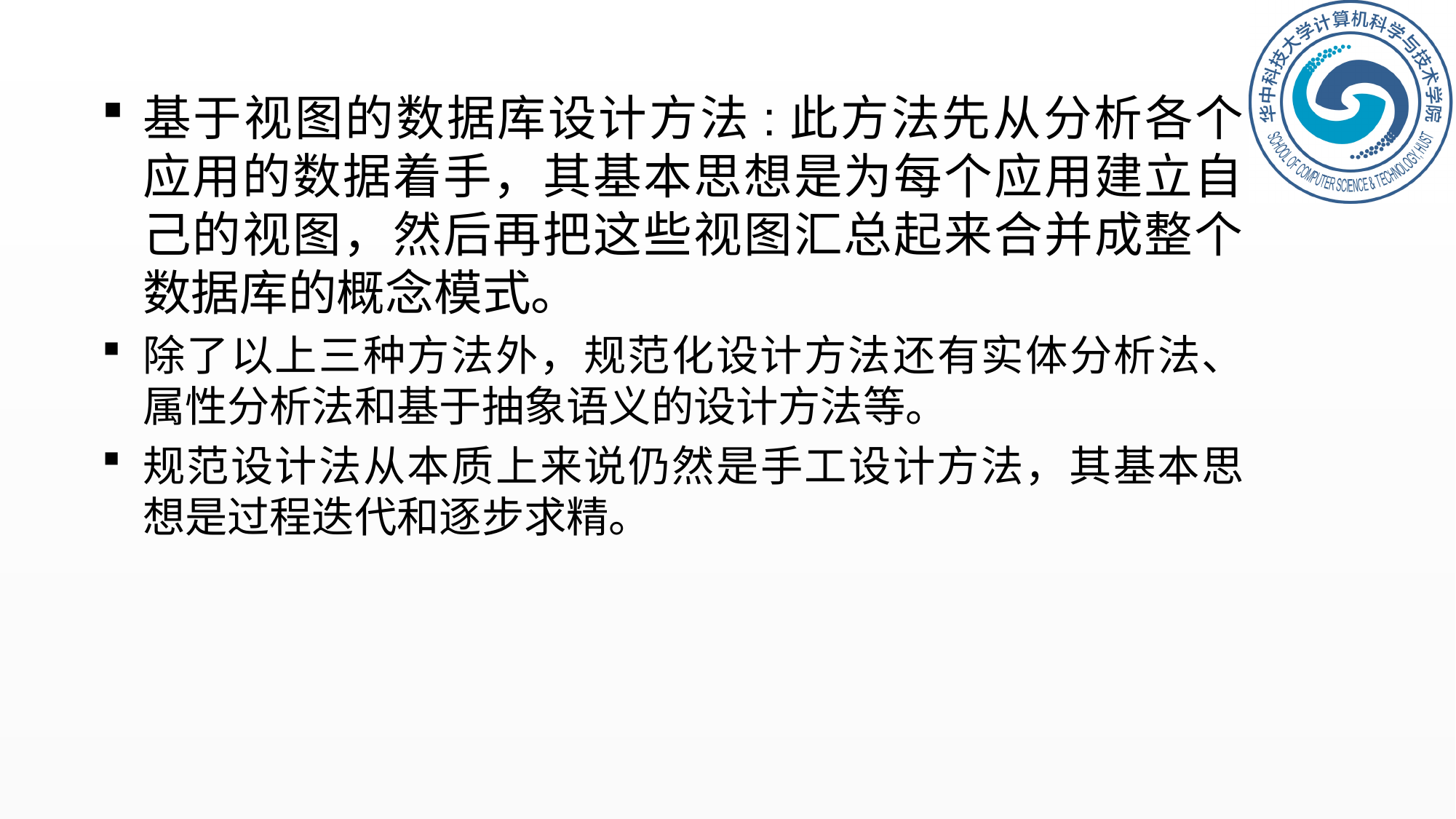

基于视图的数据库设计方法:此方法先从分析各个应用的数据着手，其基本思想是为每个应用建立自己的视图，然后再把这些视图汇总起来合并成整个数据库的概念模式。
除了以上三种方法外，规范化设计方法还有实体分析法、属性分析法和基于抽象语义的设计方法等。
规范设计法从本质上来说仍然是手工设计方法，其基本思想是过程迭代和逐步求精。